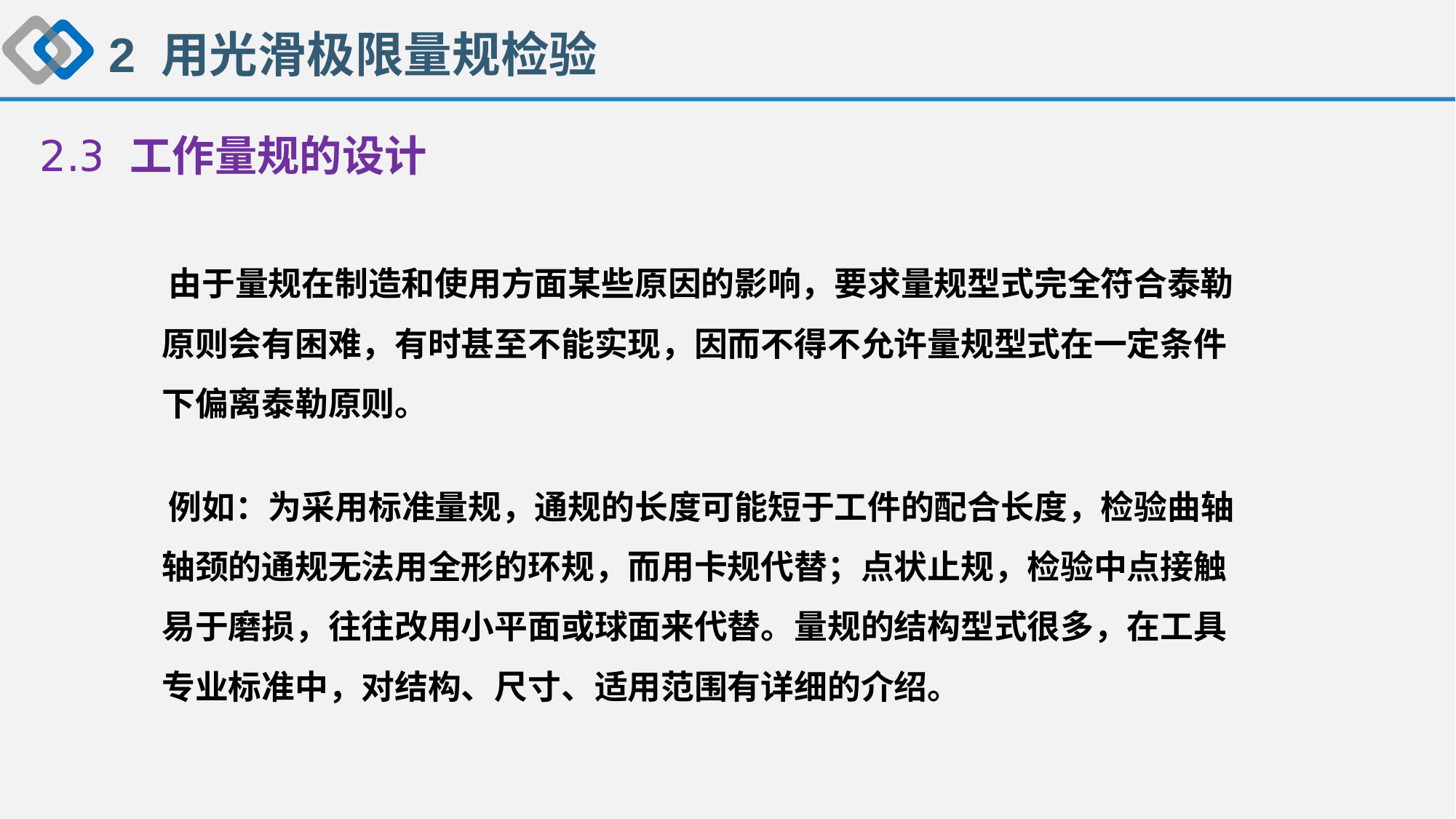

2 用光滑极限量规检验
2.3 工作量规的设计
       由于量规在制造和使用方面某些原因的影响，要求量规型式完全符合泰勒原则会有困难，有时甚至不能实现，因而不得不允许量规型式在一定条件下偏离泰勒原则。

       例如：为采用标准量规，通规的长度可能短于工件的配合长度，检验曲轴轴颈的通规无法用全形的环规，而用卡规代替；点状止规，检验中点接触易于磨损，往往改用小平面或球面来代替。量规的结构型式很多，在工具专业标准中，对结构、尺寸、适用范围有详细的介绍。